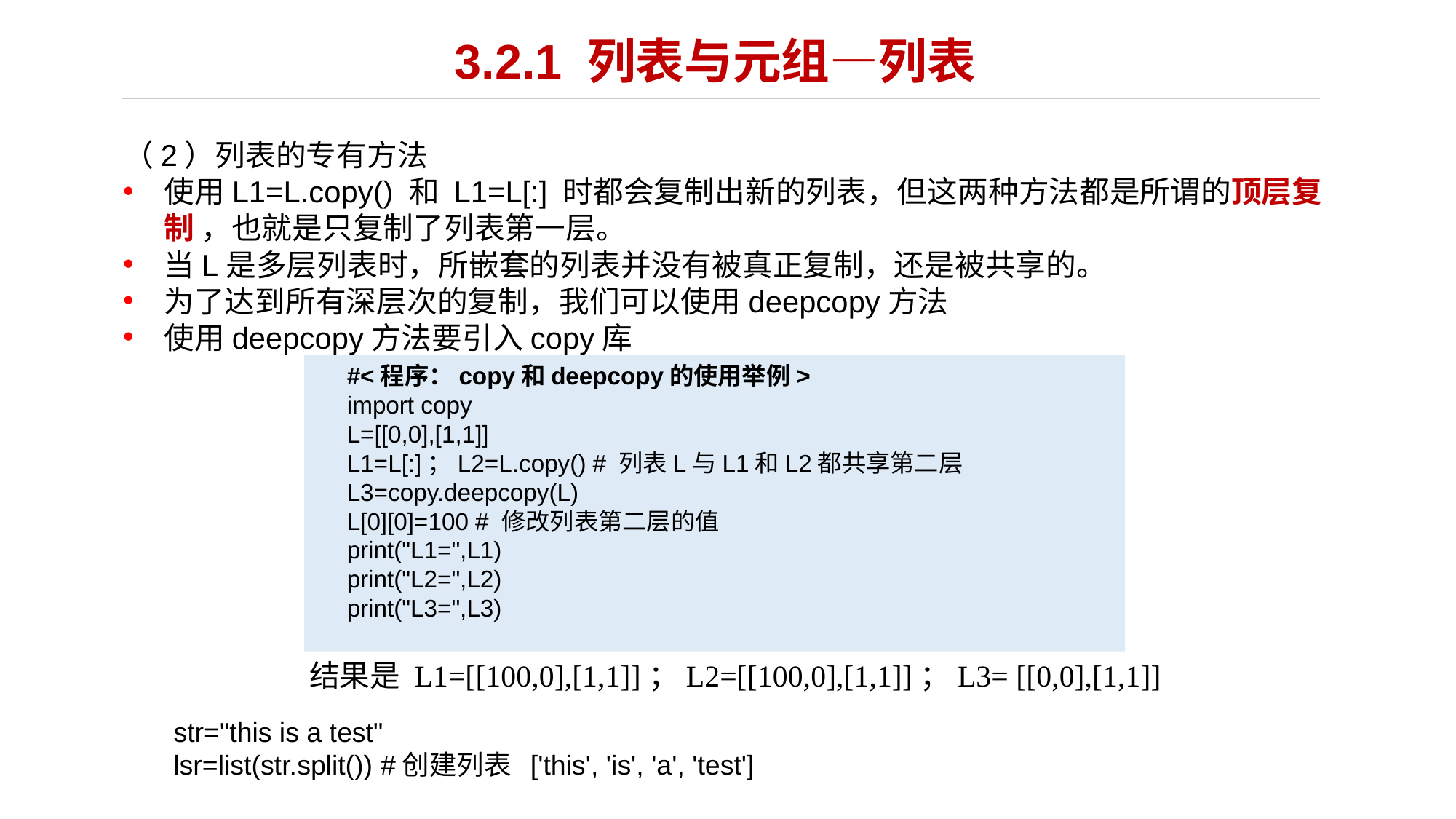

# 3.2.1 列表与元组—列表
（2）列表的专有方法
使用L1=L.copy() 和 L1=L[:] 时都会复制出新的列表，但这两种方法都是所谓的顶层复制 ，也就是只复制了列表第一层。
当L是多层列表时，所嵌套的列表并没有被真正复制，还是被共享的。
为了达到所有深层次的复制，我们可以使用deepcopy方法
使用deepcopy方法要引入copy库
#<程序：copy和deepcopy的使用举例>
import copy
L=[[0,0],[1,1]]
L1=L[:]；L2=L.copy() # 列表L与L1和L2都共享第二层
L3=copy.deepcopy(L)
L[0][0]=100 # 修改列表第二层的值
print("L1=",L1)
print("L2=",L2)
print("L3=",L3)

结果是 L1=[[100,0],[1,1]]；L2=[[100,0],[1,1]]；L3= [[0,0],[1,1]]
str="this is a test"
lsr=list(str.split()) #创建列表  ['this', 'is', 'a', 'test']